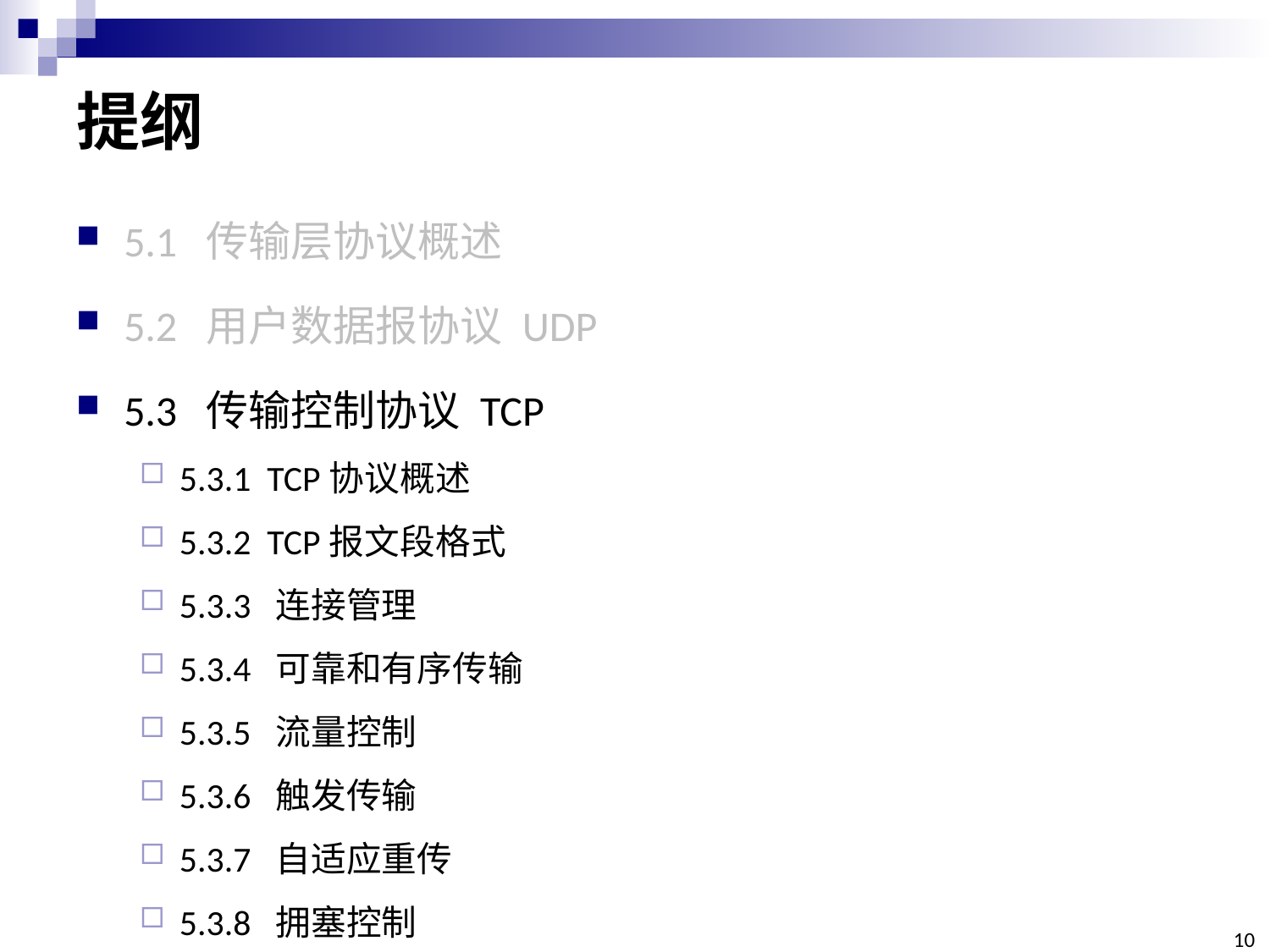

# 提纲
5.1  传输层协议概述
5.2  用户数据报协议 UDP
5.3  传输控制协议 TCP
5.3.1  TCP协议概述
5.3.2  TCP报文段格式
5.3.3  连接管理
5.3.4  可靠和有序传输
5.3.5  流量控制
5.3.6  触发传输
5.3.7  自适应重传
5.3.8  拥塞控制

10